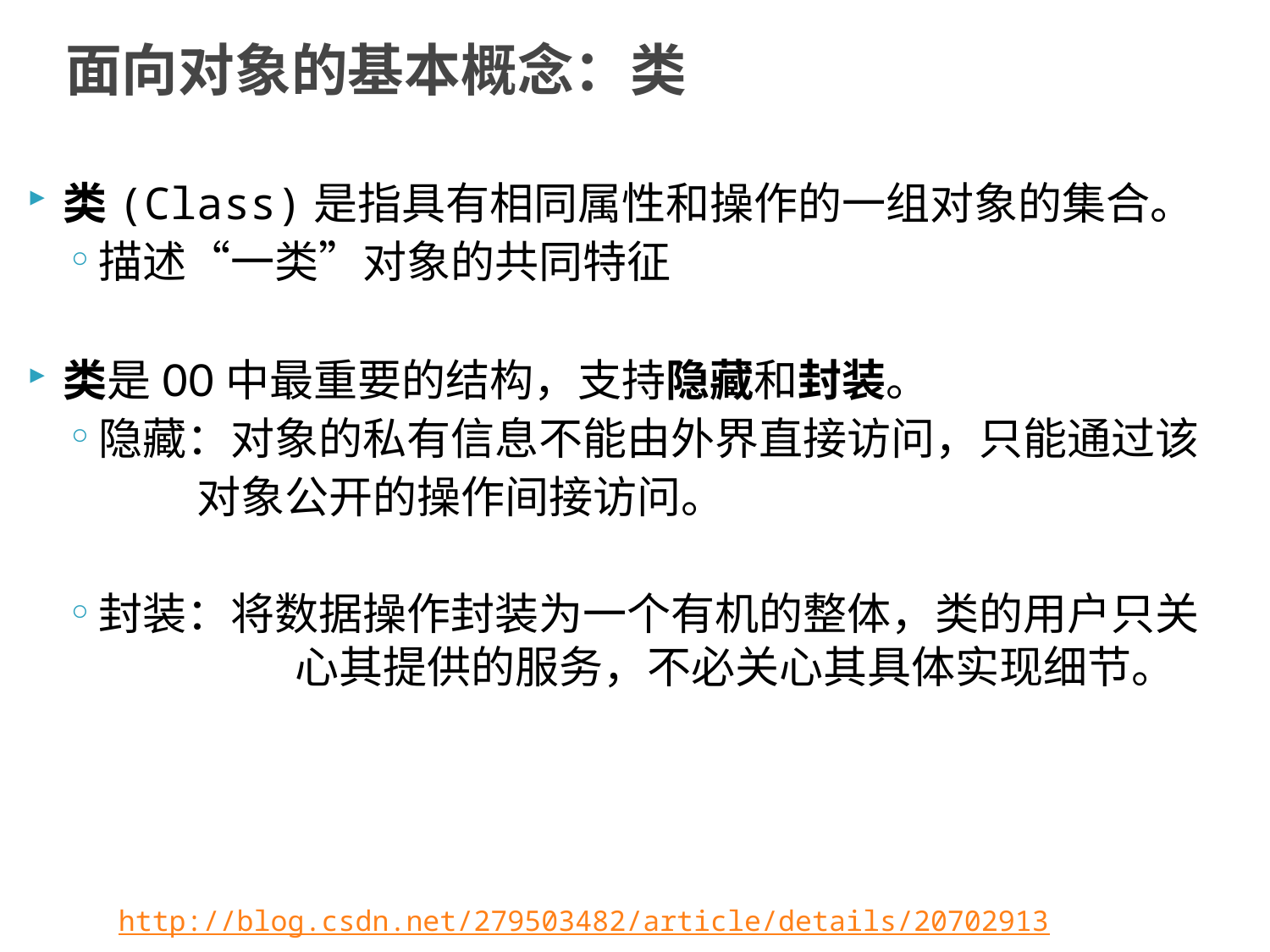

# 面向对象的基本概念：类
类(Class)是指具有相同属性和操作的一组对象的集合。
描述“一类”对象的共同特征

类是OO中最重要的结构，支持隐藏和封装。
隐藏：对象的私有信息不能由外界直接访问，只能通过该
            对象公开的操作间接访问。

封装：将数据操作封装为一个有机的整体，类的用户只关     	       心其提供的服务，不必关心其具体实现细节。

10
http://blog.csdn.net/279503482/article/details/20702913